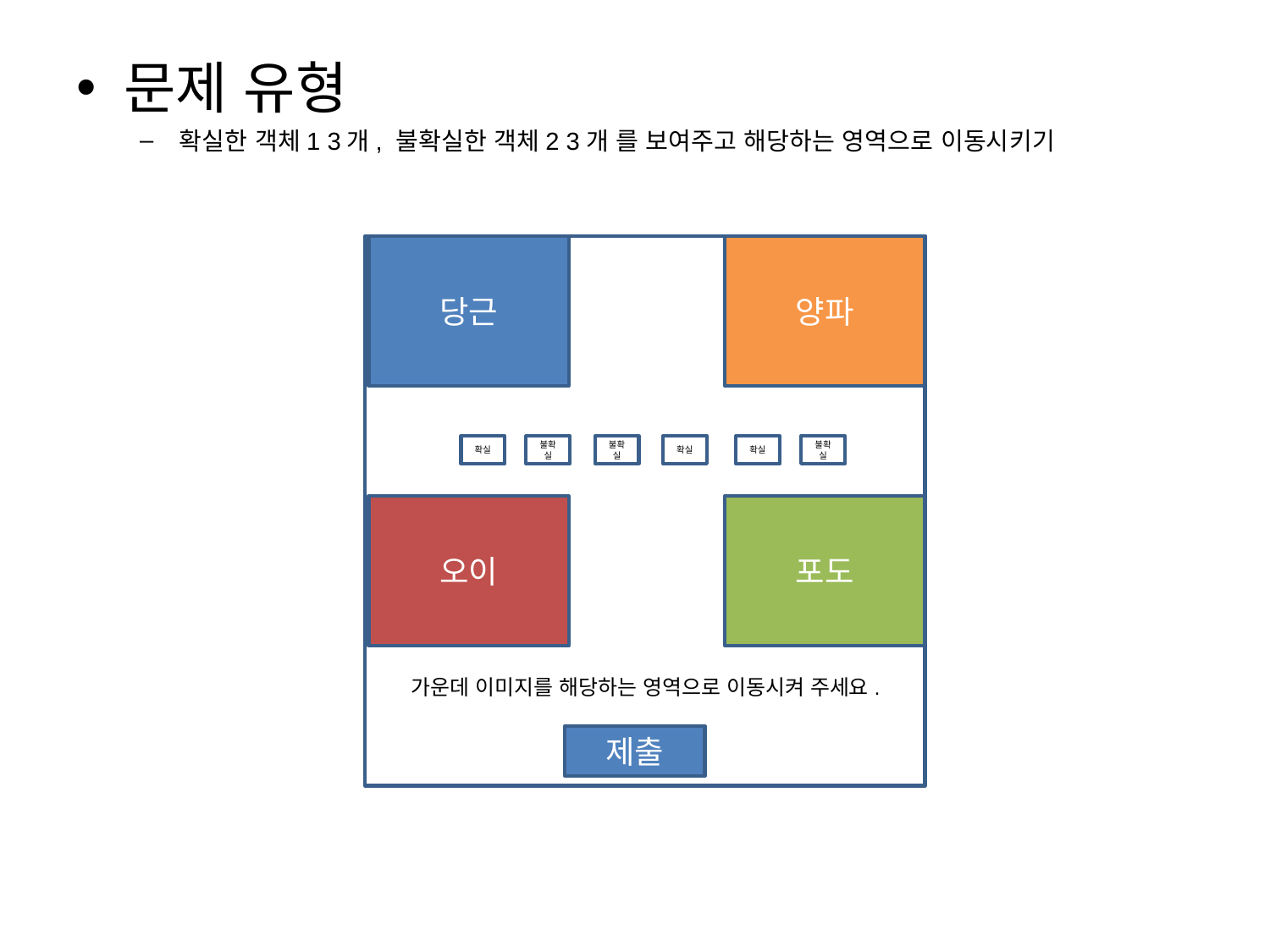

문제 유형
확실한 객체1 3개, 불확실한 객체2 3개 를 보여주고 해당하는 영역으로 이동시키기

당근
양파
확실
불확실
불확실
확실
확실
불확실
오이
포도
가운데 이미지를 해당하는 영역으로 이동시켜 주세요.
제출